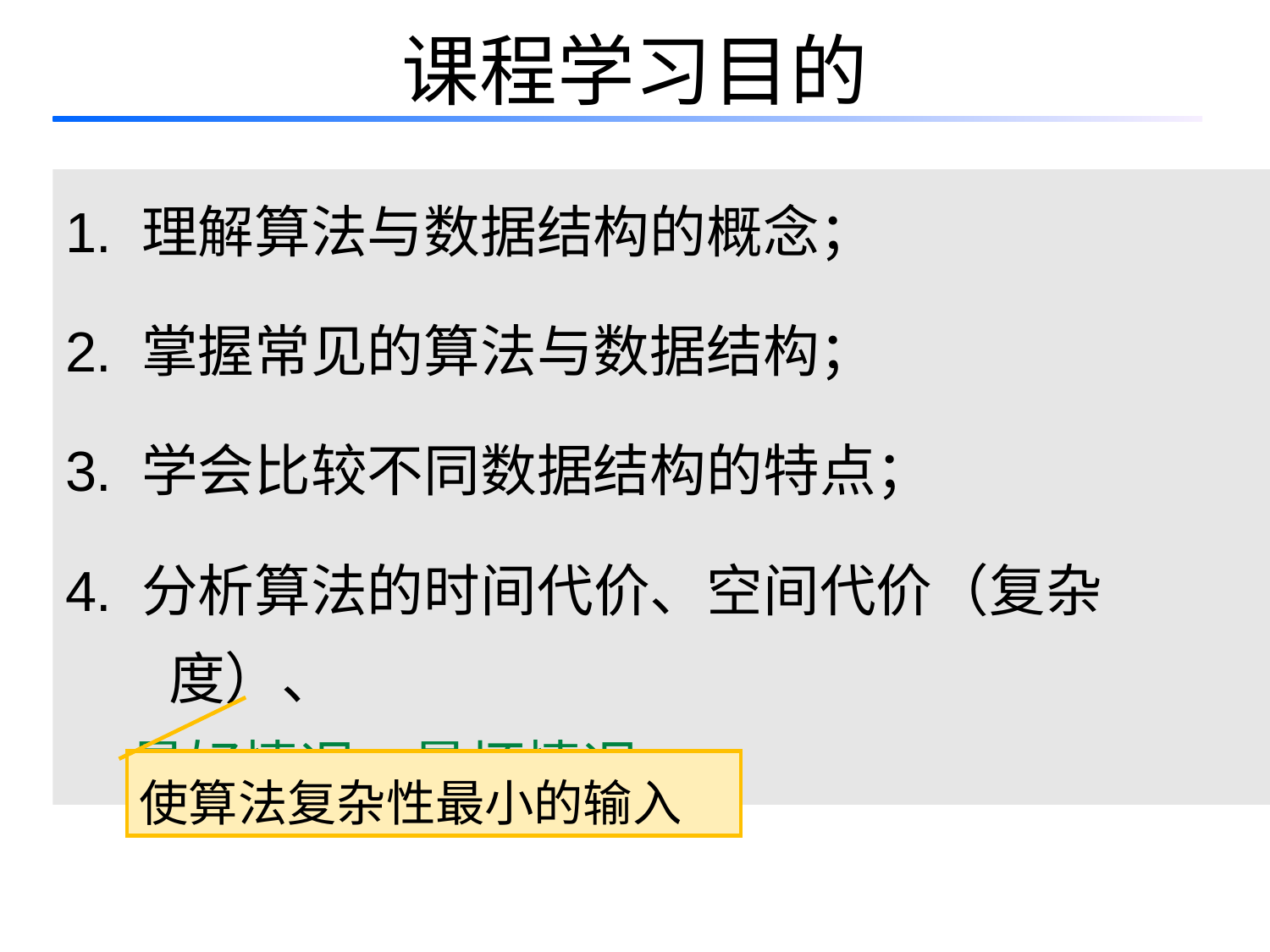

# 课程学习目的

1. 理解算法与数据结构的概念；
2. 掌握常见的算法与数据结构；
3. 学会比较不同数据结构的特点；
4. 分析算法的时间代价、空间代价（复杂度）、
    最好情况、最坏情况；
使算法复杂性最小的输入